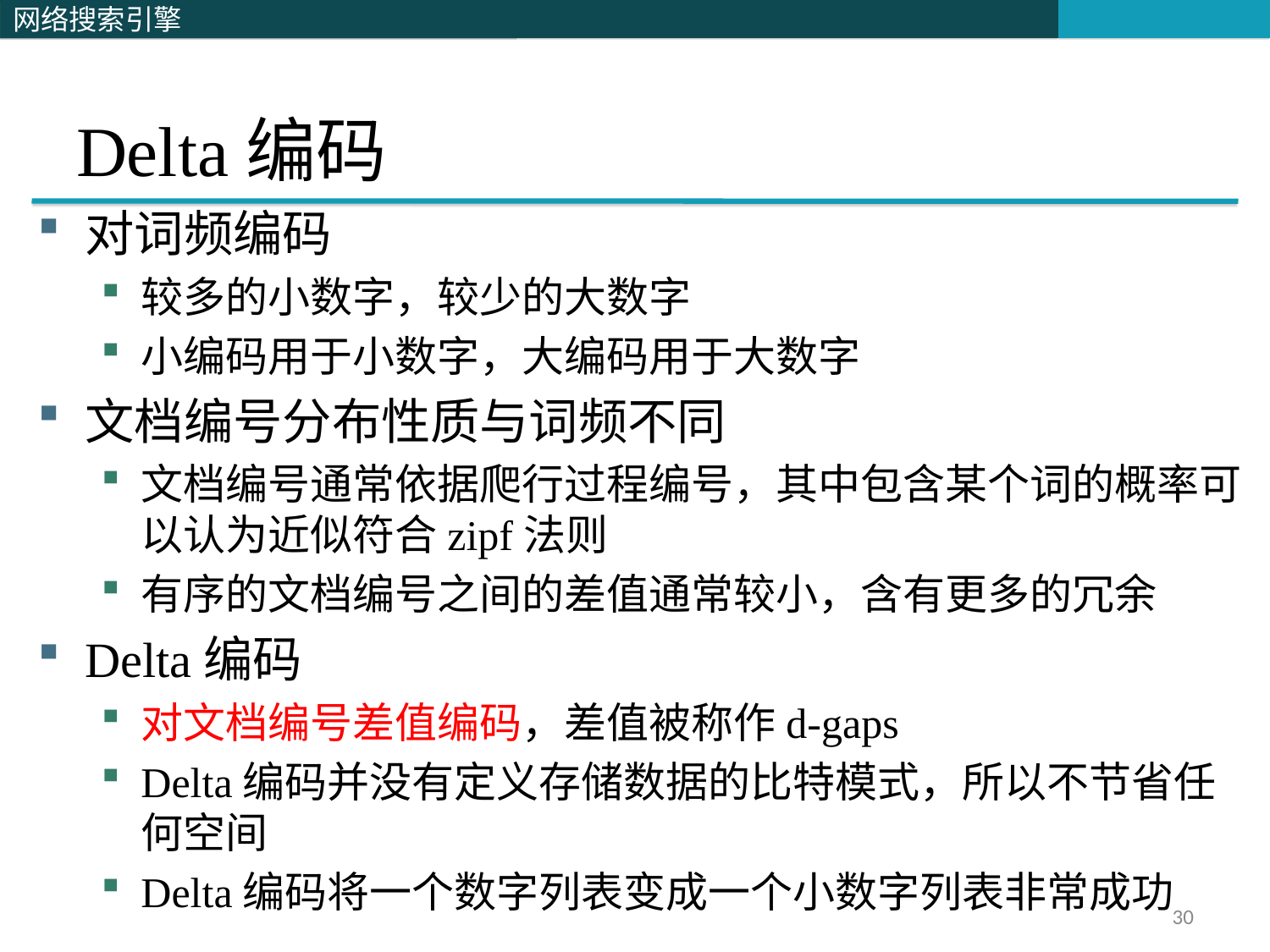

# Delta编码
对词频编码
较多的小数字，较少的大数字
小编码用于小数字，大编码用于大数字
文档编号分布性质与词频不同
文档编号通常依据爬行过程编号，其中包含某个词的概率可以认为近似符合zipf法则
有序的文档编号之间的差值通常较小，含有更多的冗余
Delta编码
对文档编号差值编码，差值被称作d-gaps
Delta编码并没有定义存储数据的比特模式，所以不节省任何空间
Delta编码将一个数字列表变成一个小数字列表非常成功

30